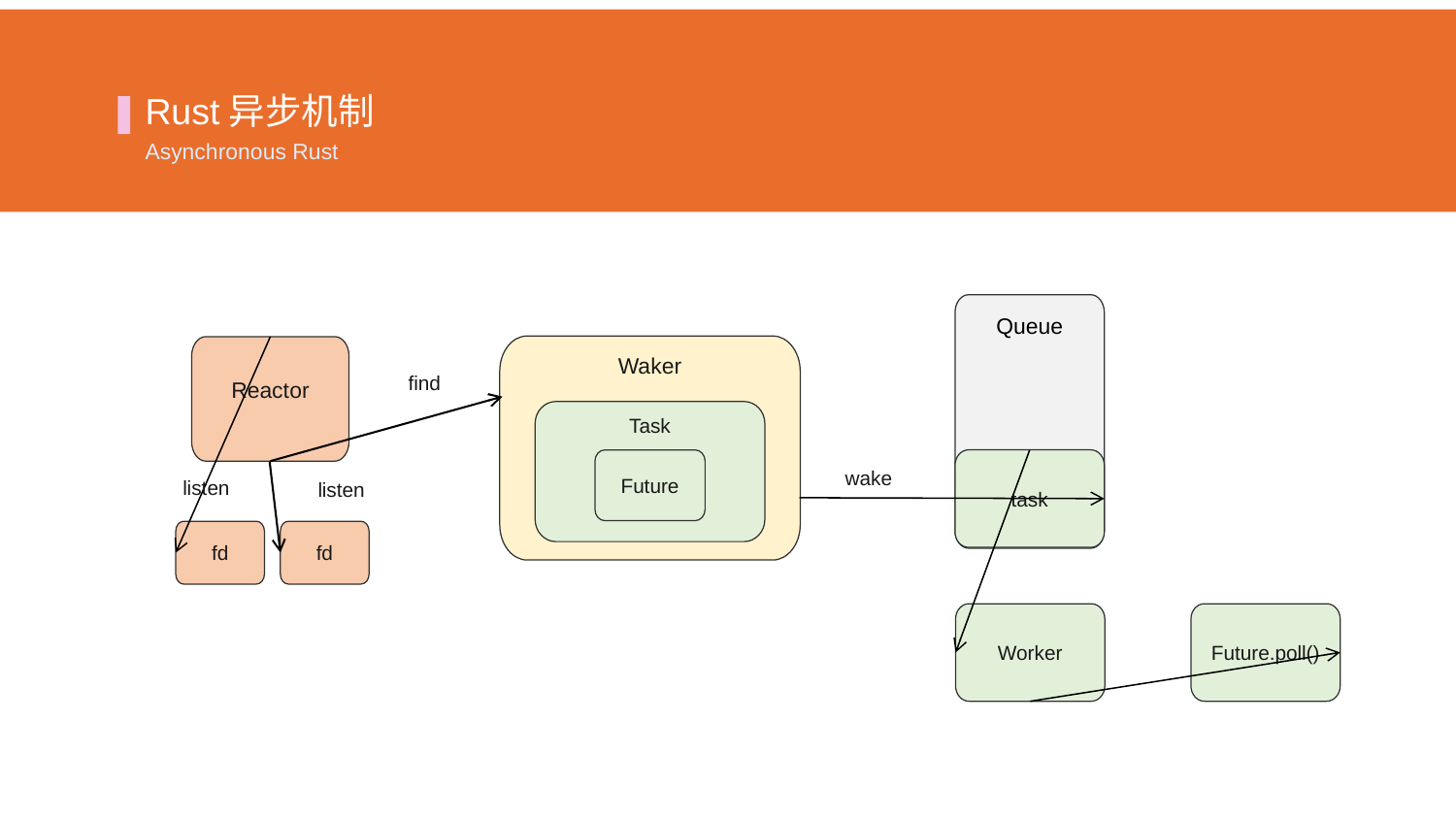

Rust异步机制

Asynchronous Rust

Queue
Waker

Reactor

find
Task

Future
task
wake
listen
listen

fd

fd

Worker
Future.poll()